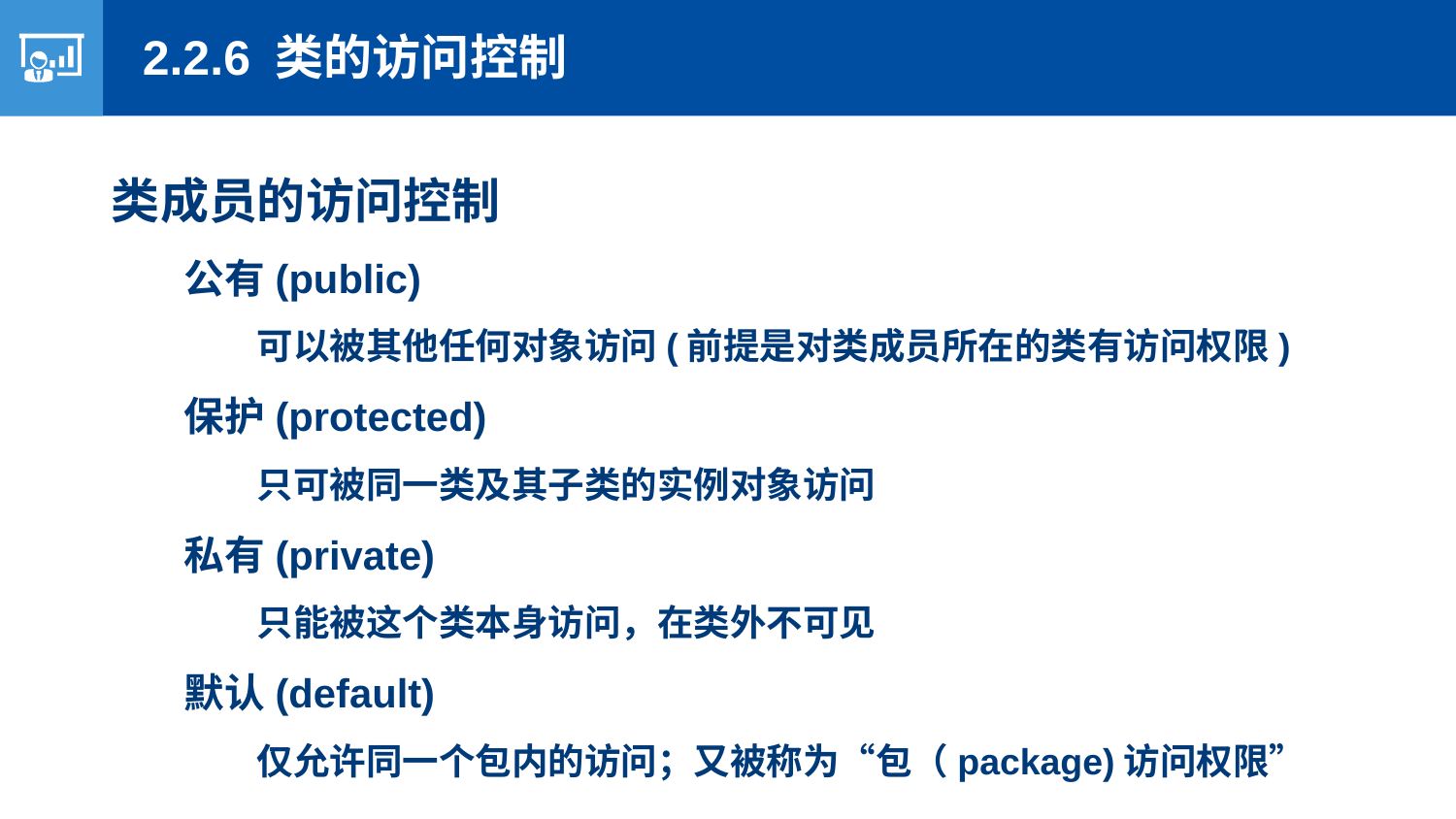

2.2.6 类的访问控制
类成员的访问控制
公有(public)
可以被其他任何对象访问(前提是对类成员所在的类有访问权限)
保护(protected)
只可被同一类及其子类的实例对象访问
私有(private)
只能被这个类本身访问，在类外不可见
默认(default)
仅允许同一个包内的访问；又被称为“包（package)访问权限”